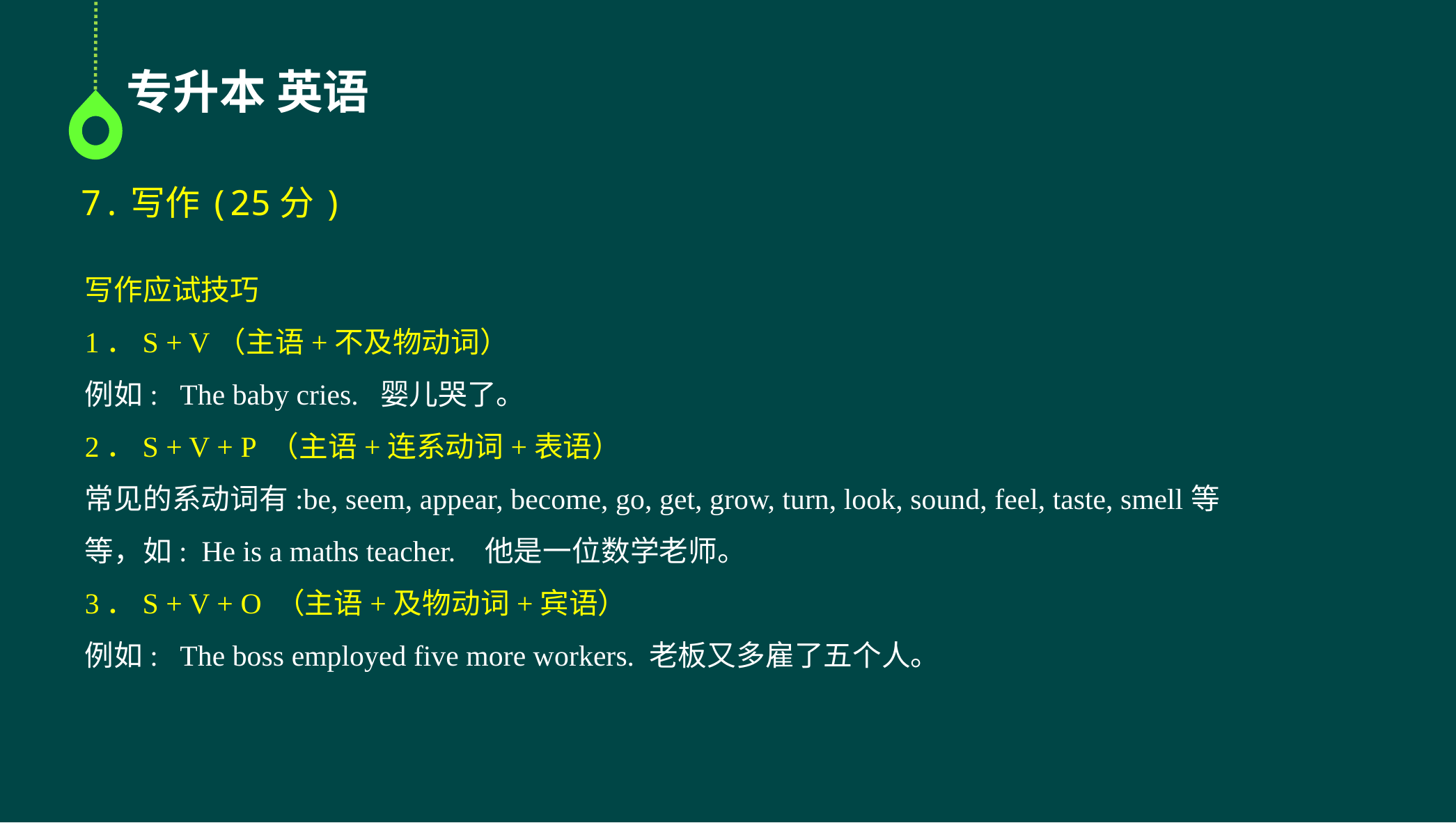

专升本 英语
7.写作(25分)
写作应试技巧
1．S + V（主语+不及物动词）
例如:   The baby cries.  婴儿哭了。
2．S + V + P （主语+连系动词+表语）
常见的系动词有:be, seem, appear, become, go, get, grow, turn, look, sound, feel, taste, smell等等，如:  He is a maths teacher.   他是一位数学老师。
3．S + V + O （主语+及物动词+宾语）
例如:   The boss employed five more workers. 老板又多雇了五个人。